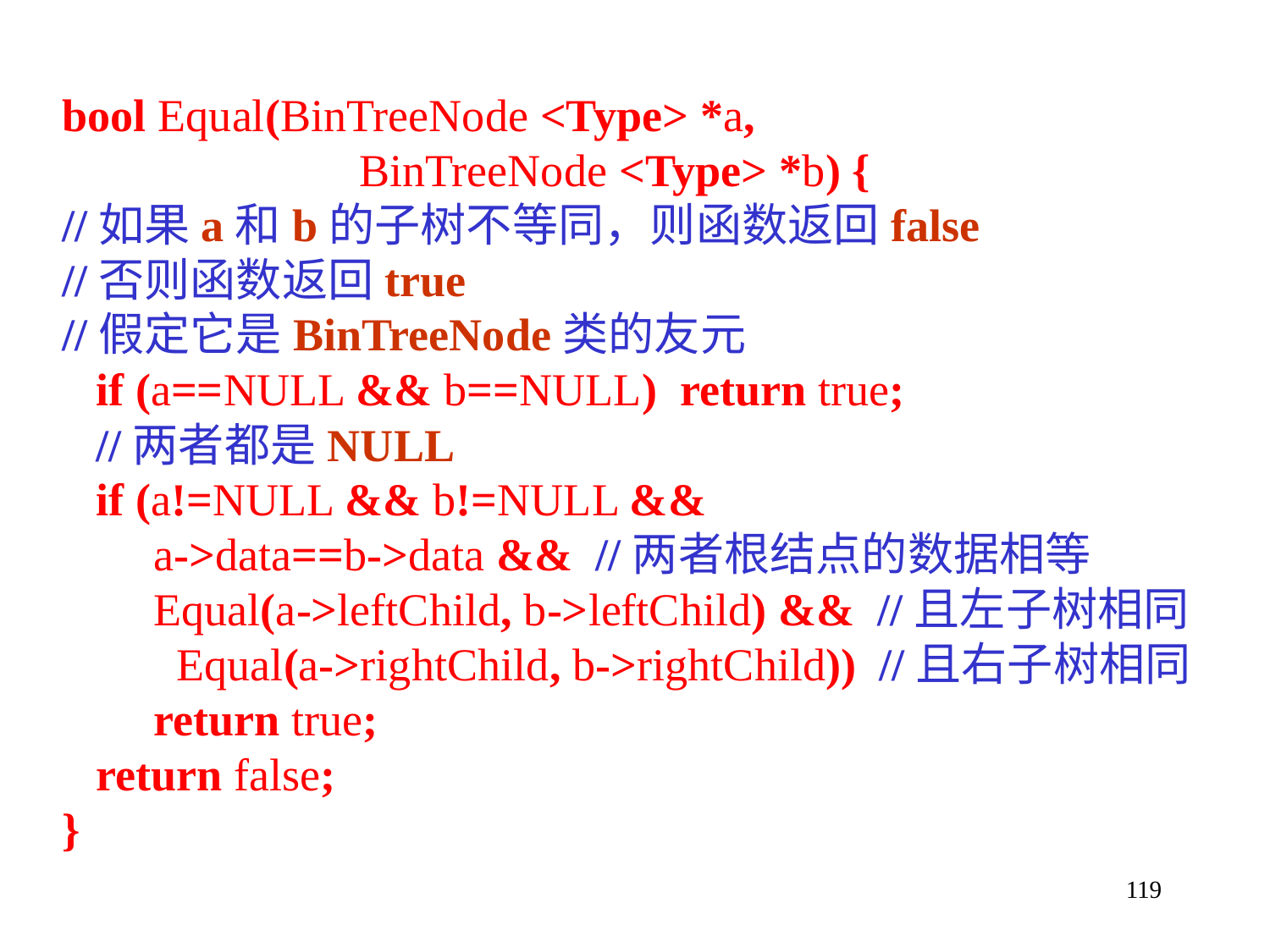

bool Equal(BinTreeNode <Type> *a,
                          BinTreeNode <Type> *b) {
//如果a和b的子树不等同，则函数返回false
//否则函数返回true
//假定它是BinTreeNode类的友元
   if (a==NULL && b==NULL)  return true;
   //两者都是NULL
   if (a!=NULL && b!=NULL &&
        a->data==b->data &&  //两者根结点的数据相等
        Equal(a->leftChild, b->leftChild) &&  //且左子树相同
          Equal(a->rightChild, b->rightChild))  //且右子树相同
        return true;
   return false;
}
119